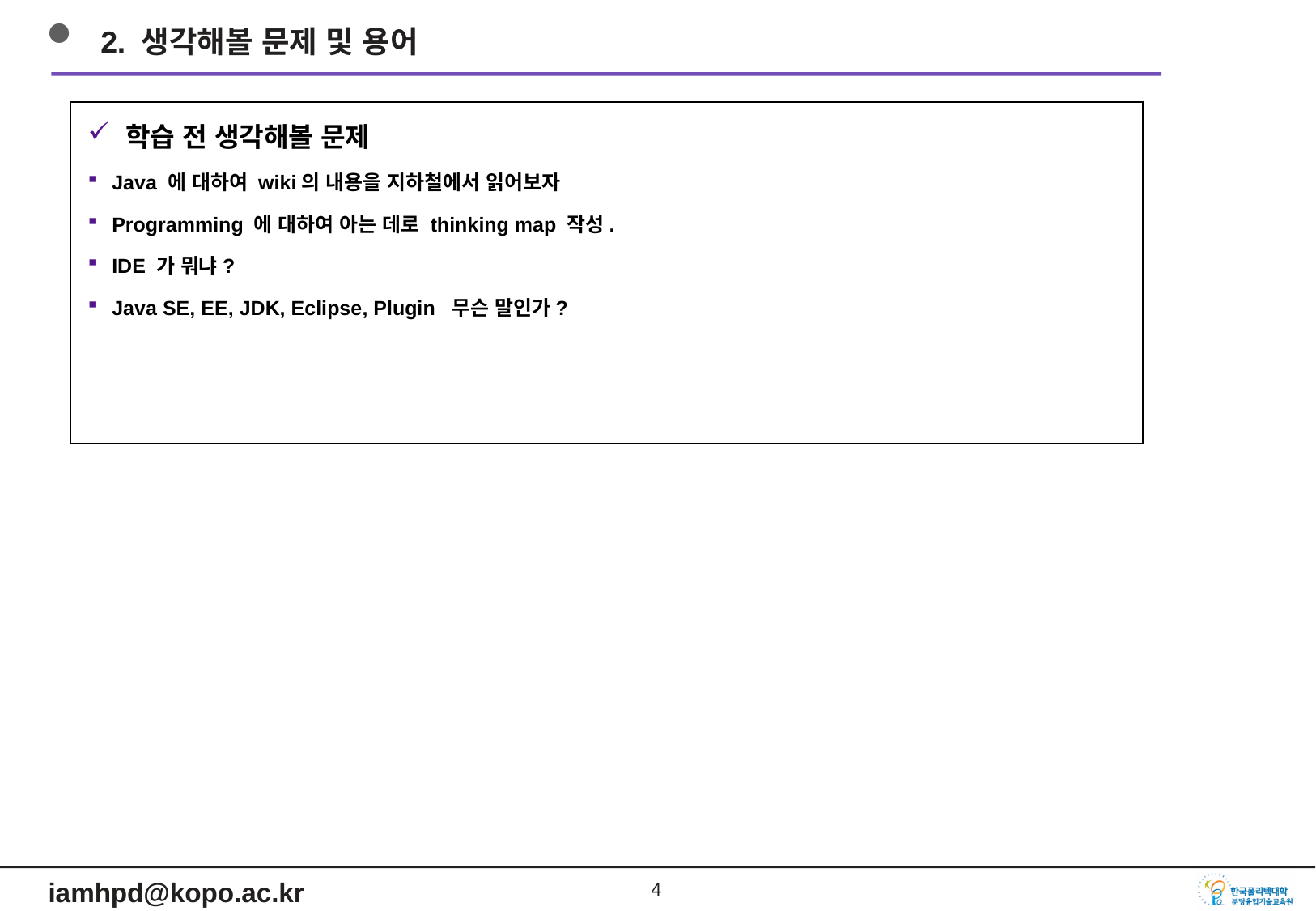

2. 생각해볼 문제 및 용어
학습 전 생각해볼 문제
Java 에 대하여 wiki의 내용을 지하철에서 읽어보자
Programming 에 대하여 아는 데로 thinking map 작성.
IDE 가 뭐냐?
Java SE, EE, JDK, Eclipse, Plugin  무슨 말인가?
4